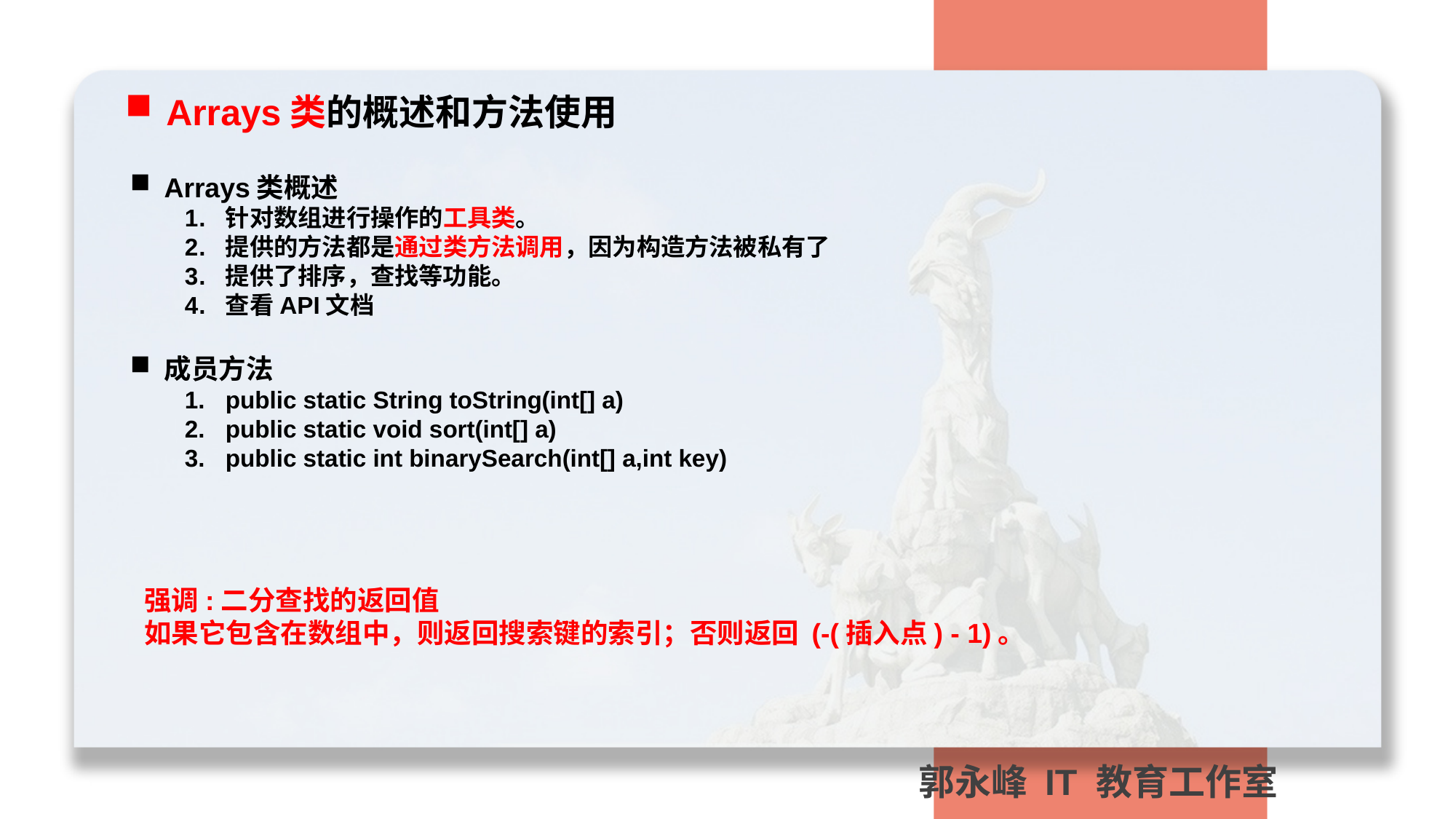

Arrays类的概述和方法使用
Arrays类概述
针对数组进行操作的工具类。
提供的方法都是通过类方法调用，因为构造方法被私有了
提供了排序，查找等功能。
查看API文档

成员方法
public static String toString(int[] a)
public static void sort(int[] a)
public static int binarySearch(int[] a,int key)
强调:二分查找的返回值
如果它包含在数组中，则返回搜索键的索引；否则返回 (-(插入点) - 1)。